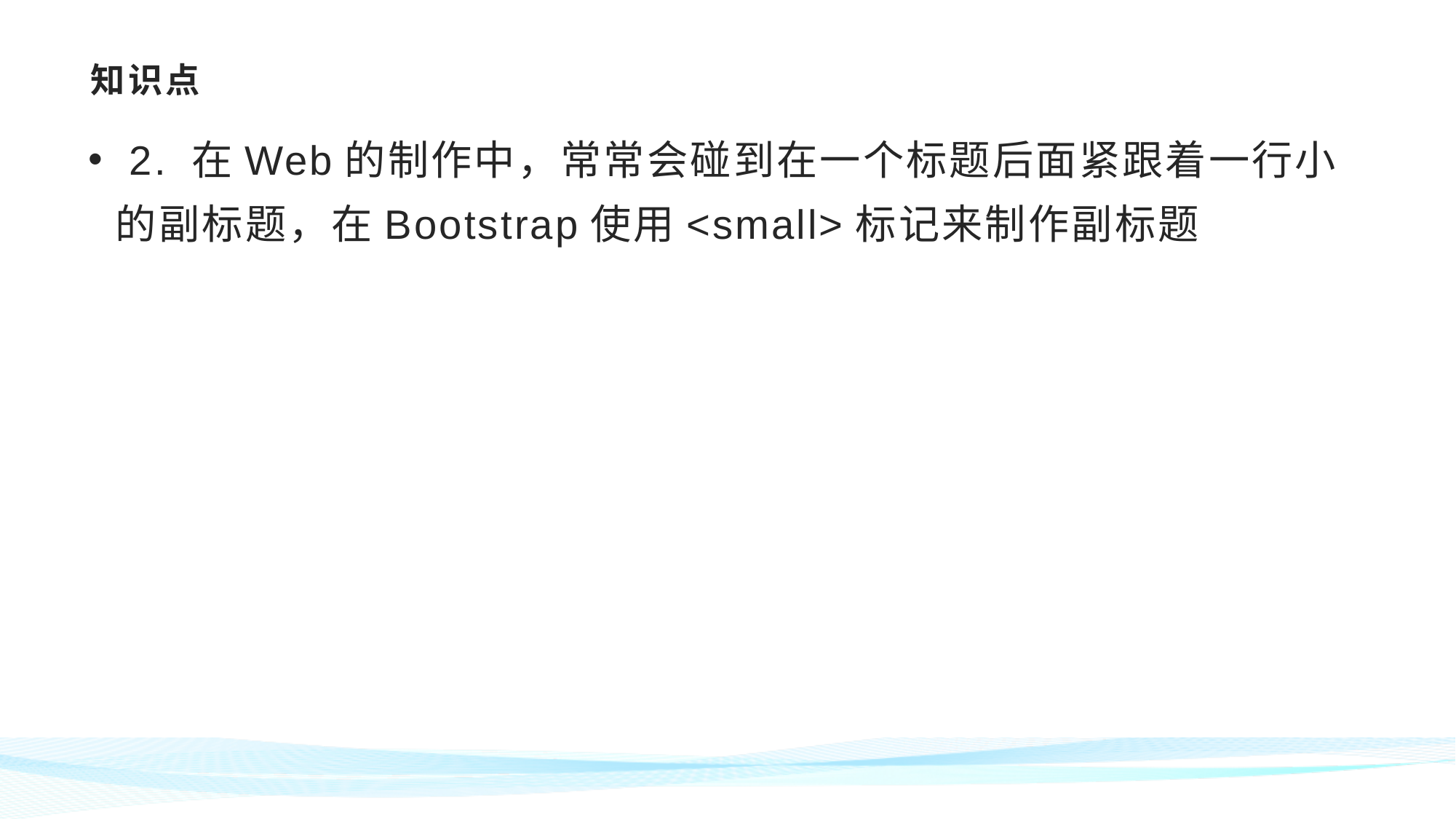

# 知识点
 2. 在Web的制作中，常常会碰到在一个标题后面紧跟着一行小的副标题，在Bootstrap使用<small>标记来制作副标题